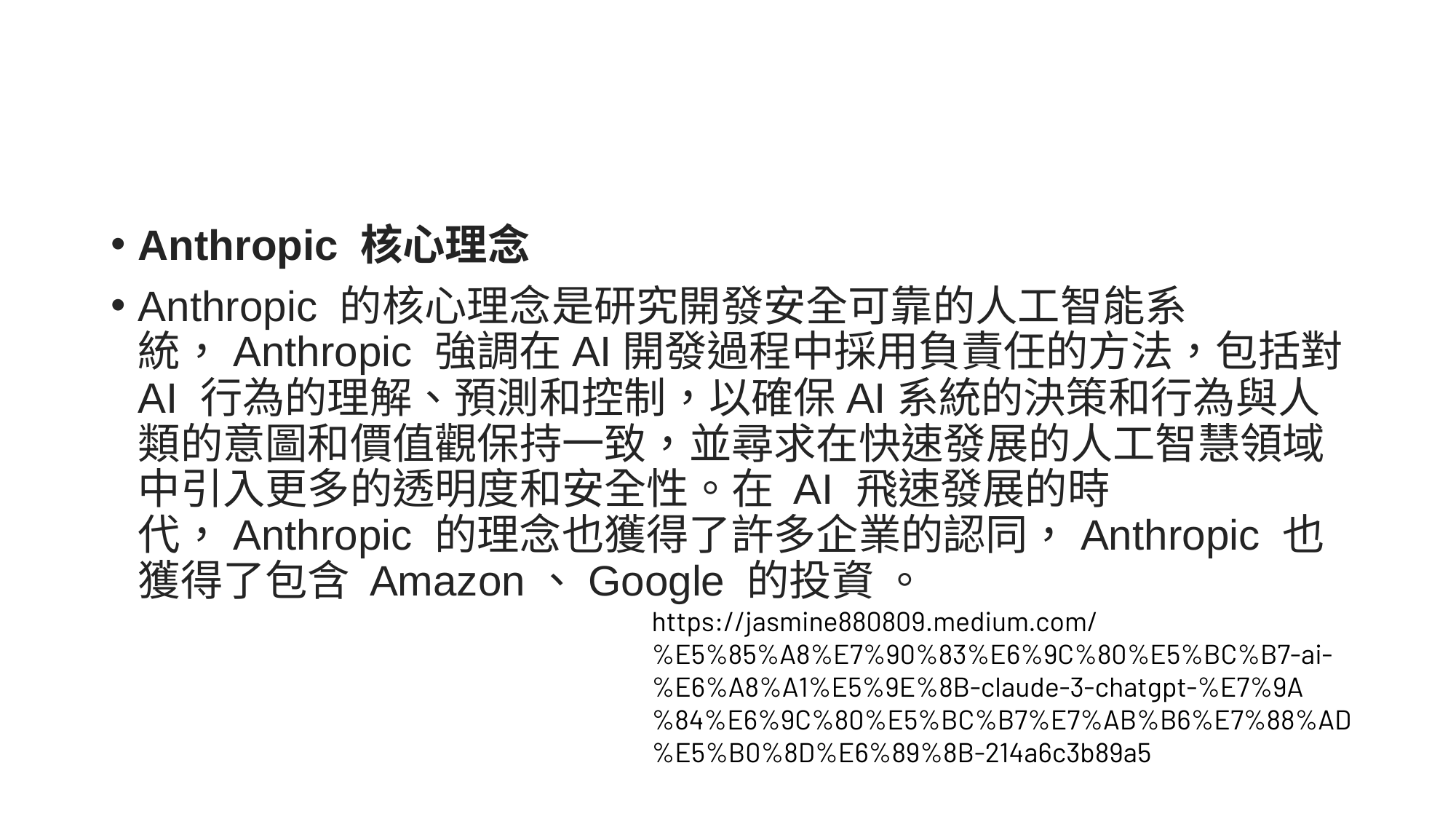

#
Anthropic 核心理念
Anthropic 的核心理念是研究開發安全可靠的人工智能系統，Anthropic 強調在AI開發過程中採用負責任的方法，包括對 AI 行為的理解、預測和控制，以確保AI系統的決策和行為與人類的意圖和價值觀保持一致，並尋求在快速發展的人工智慧領域中引入更多的透明度和安全性。在 AI 飛速發展的時代，Anthropic 的理念也獲得了許多企業的認同，Anthropic 也獲得了包含 Amazon、Google 的投資 。

https://jasmine880809.medium.com/%E5%85%A8%E7%90%83%E6%9C%80%E5%BC%B7-ai-%E6%A8%A1%E5%9E%8B-claude-3-chatgpt-%E7%9A%84%E6%9C%80%E5%BC%B7%E7%AB%B6%E7%88%AD%E5%B0%8D%E6%89%8B-214a6c3b89a5